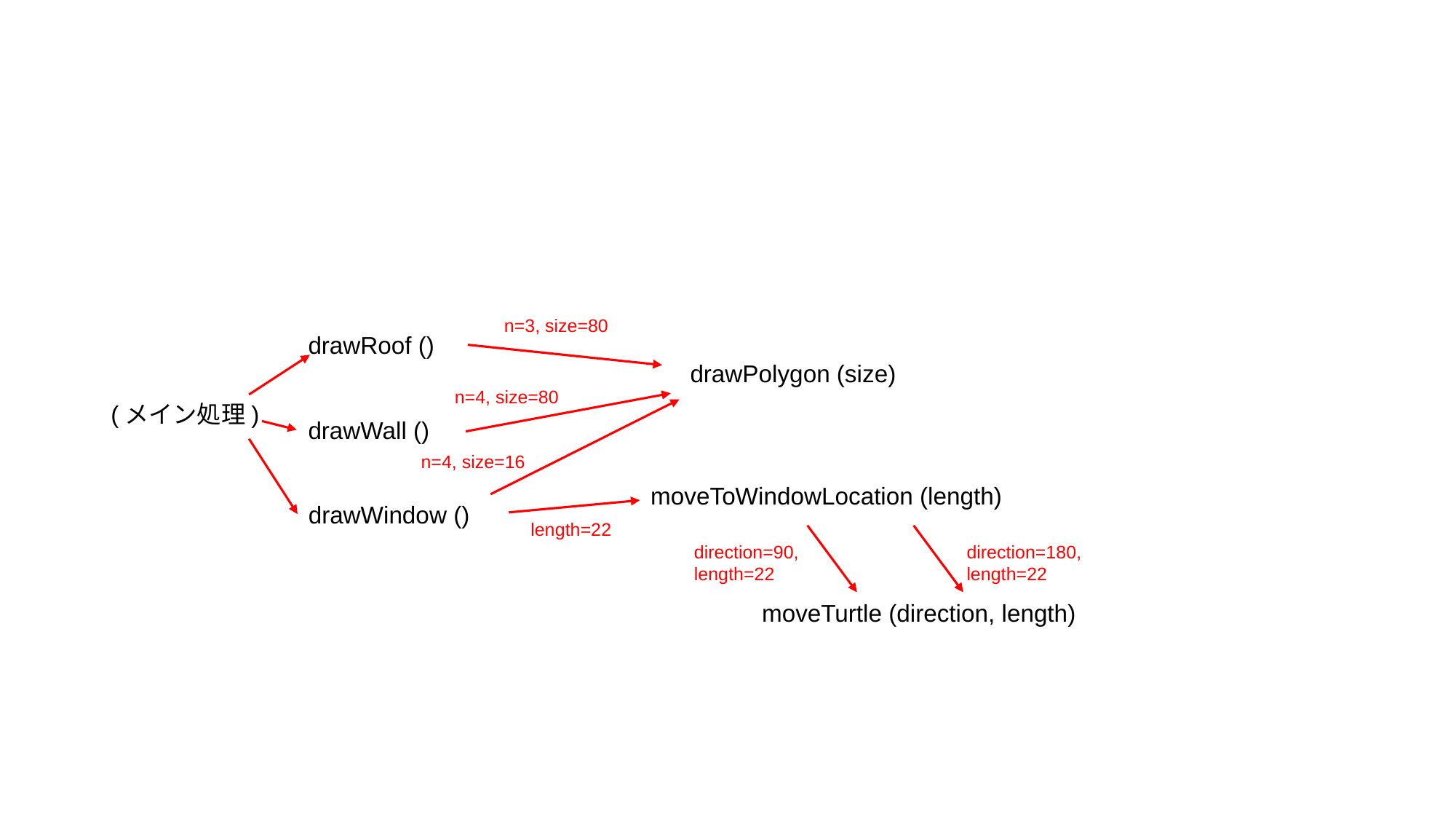

#
n=3, size=80
drawRoof ()
drawPolygon (size)
n=4, size=80
(メイン処理)
drawWall ()
n=4, size=16
moveToWindowLocation (length)
drawWindow ()
length=22
direction=90,
length=22
direction=180,
length=22
moveTurtle (direction, length)